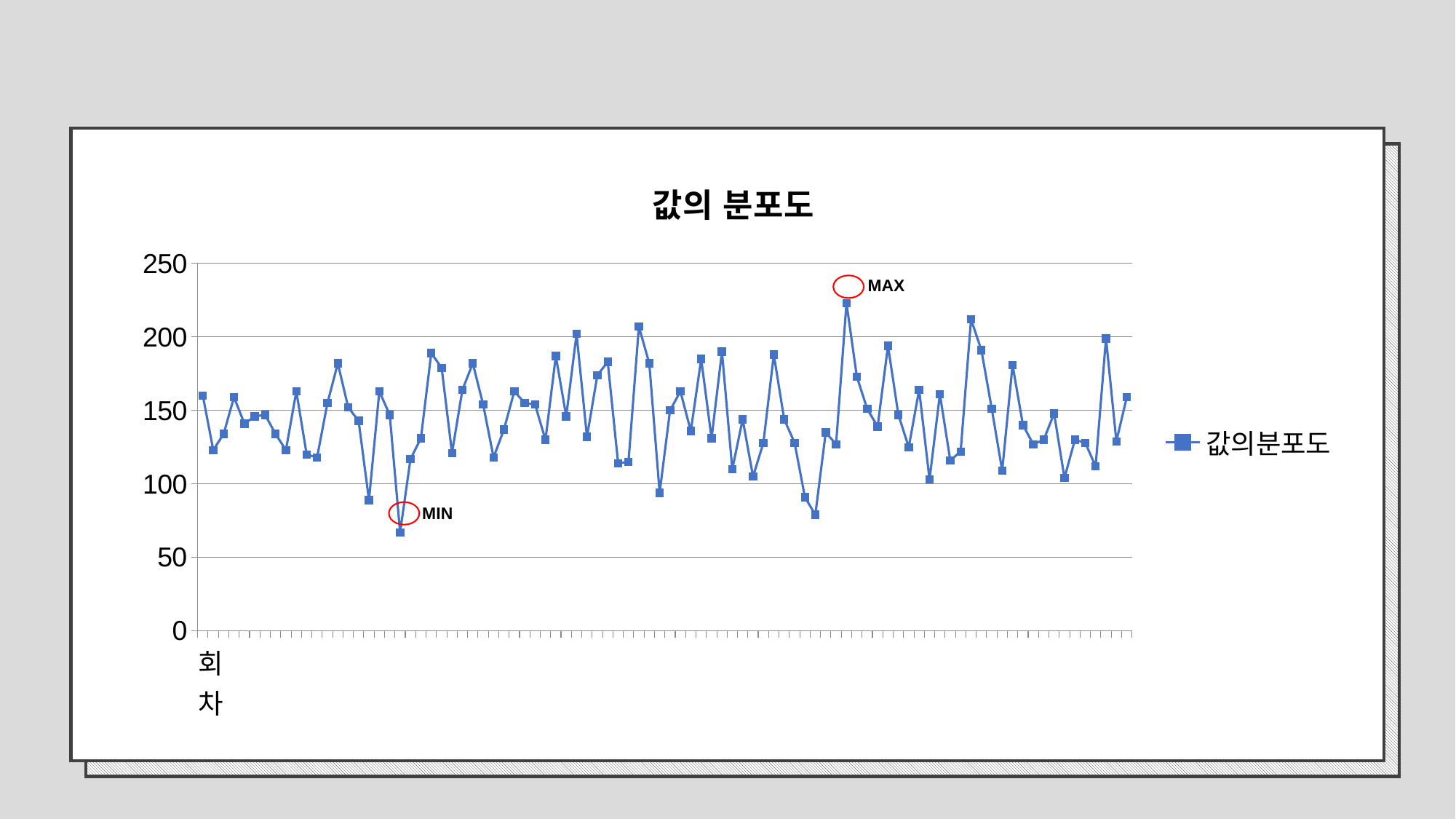

### Chart: 값의 분포도

| Category | 값의분포도 |
|---|---|
| 회차 | 160.0 |
MAX

MIN